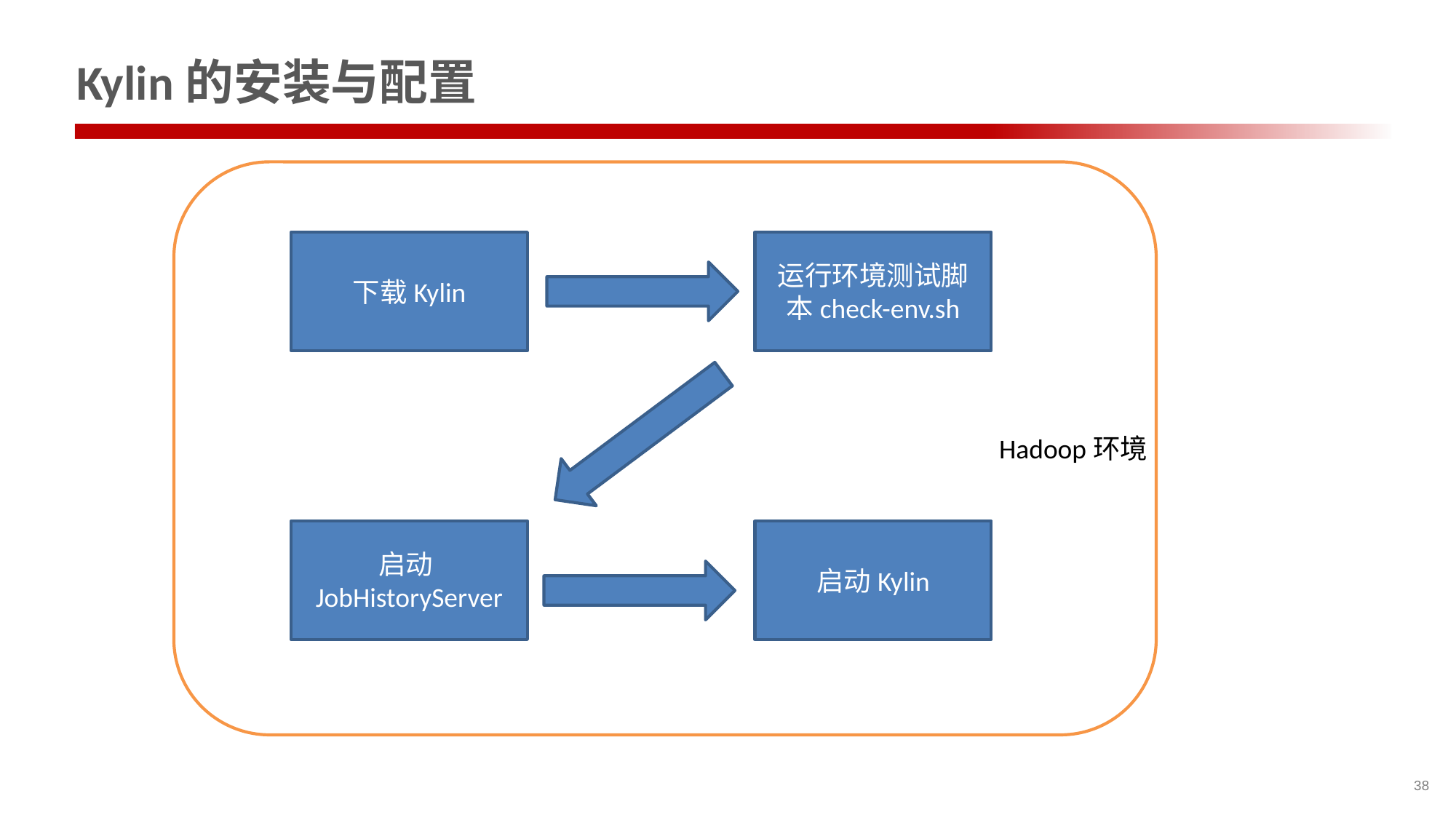

# Kylin的安装与配置

下载Kylin
运行环境测试脚本check-env.sh

Hadoop环境
启动JobHistoryServer
启动Kylin

38